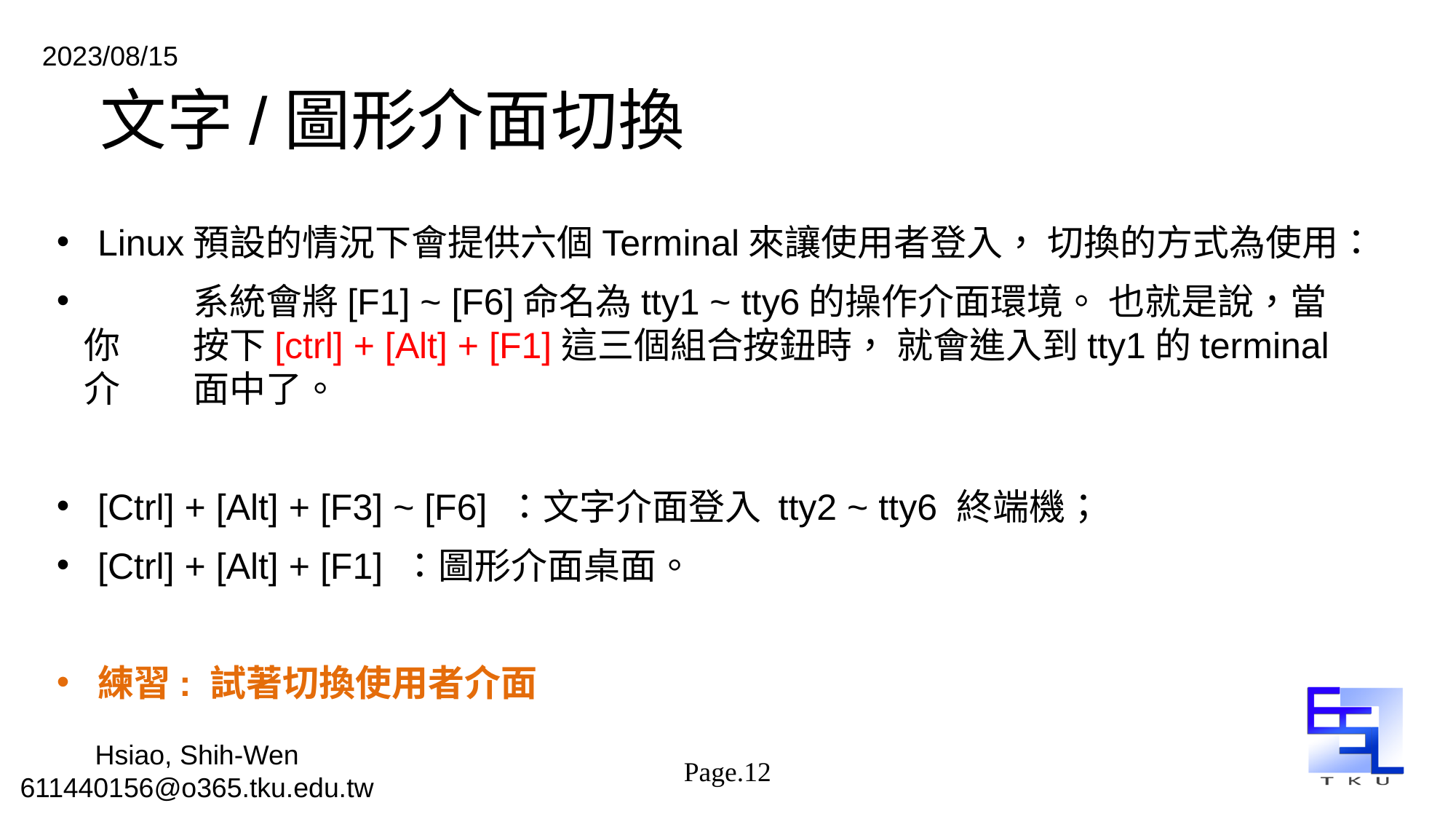

# 文字/圖形介面切換
Linux預設的情況下會提供六個Terminal來讓使用者登入， 切換的方式為使用：
	系統會將[F1] ~ [F6]命名為tty1 ~ tty6的操作介面環境。 也就是說，當你	按下[ctrl] + [Alt] + [F1]這三個組合按鈕時， 就會進入到tty1的terminal介	面中了。

[Ctrl] + [Alt] + [F3] ~ [F6] ：文字介面登入 tty2 ~ tty6 終端機；
[Ctrl] + [Alt] + [F1] ：圖形介面桌面。

練習: 試著切換使用者介面